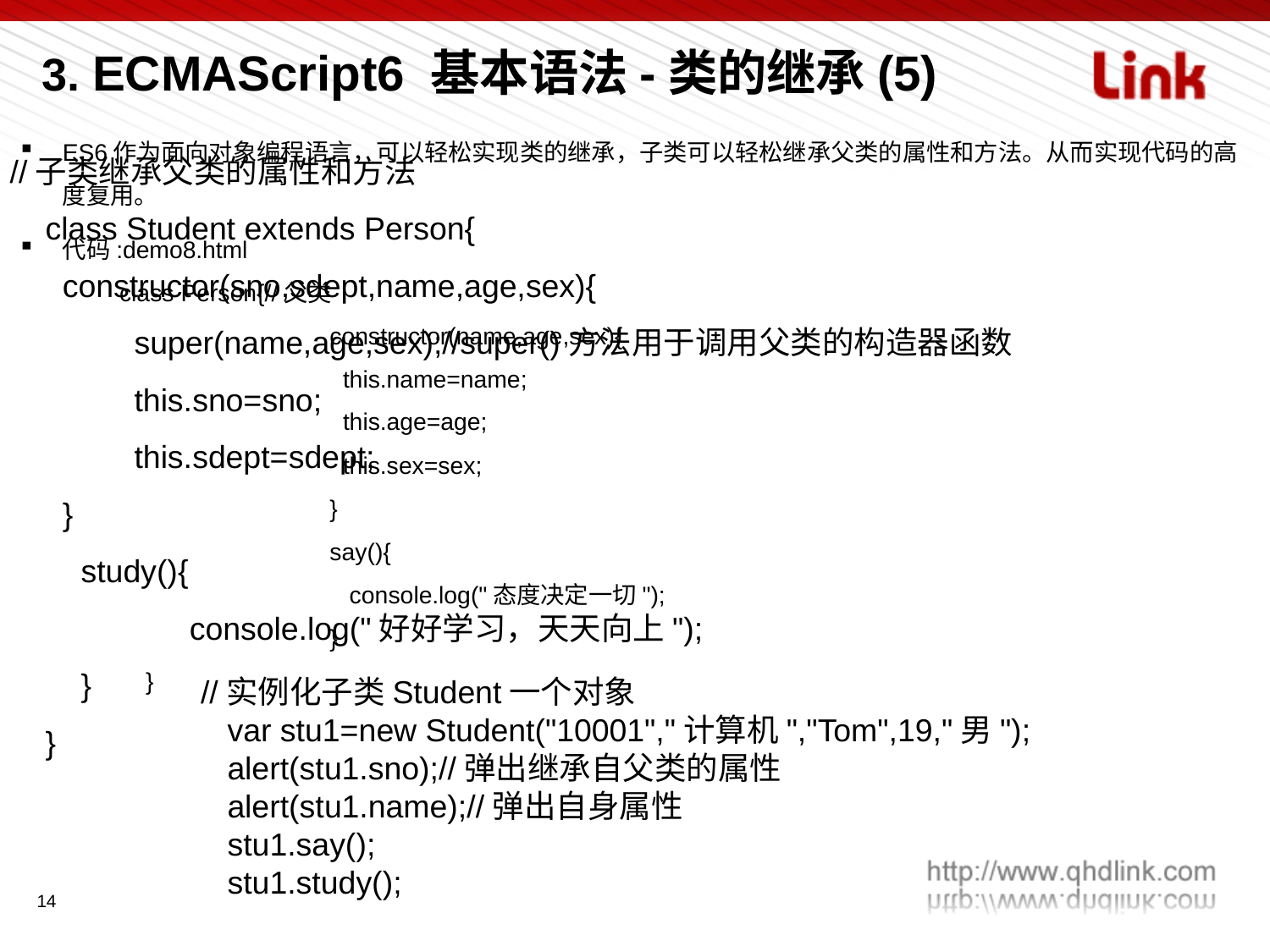

3. ECMAScript6 基本语法-类的继承(5)
ES6作为面向对象编程语言，可以轻松实现类的继承，子类可以轻松继承父类的属性和方法。从而实现代码的高度复用。
代码:demo8.html
 class Person{//父类
		  constructor(name,age,sex){
		    this.name=name;
		    this.age=age;
		    this.sex=sex;
		  }
		  say(){
		     console.log("态度决定一切");
		  }
     }

//子类继承父类的属性和方法
    class Student extends Person{
    	constructor(sno,sdept,name,age,sex){
              super(name,age,sex);//super()方法用于调用父类的构造器函数
              this.sno=sno;
              this.sdept=sdept;
    	}
        study(){
        	console.log("好好学习，天天向上");
        }
    }
 //实例化子类Student一个对象
    var stu1=new Student("10001","计算机","Tom",19,"男");
    alert(stu1.sno);//弹出继承自父类的属性
    alert(stu1.name);//弹出自身属性
    stu1.say();
    stu1.study();
14